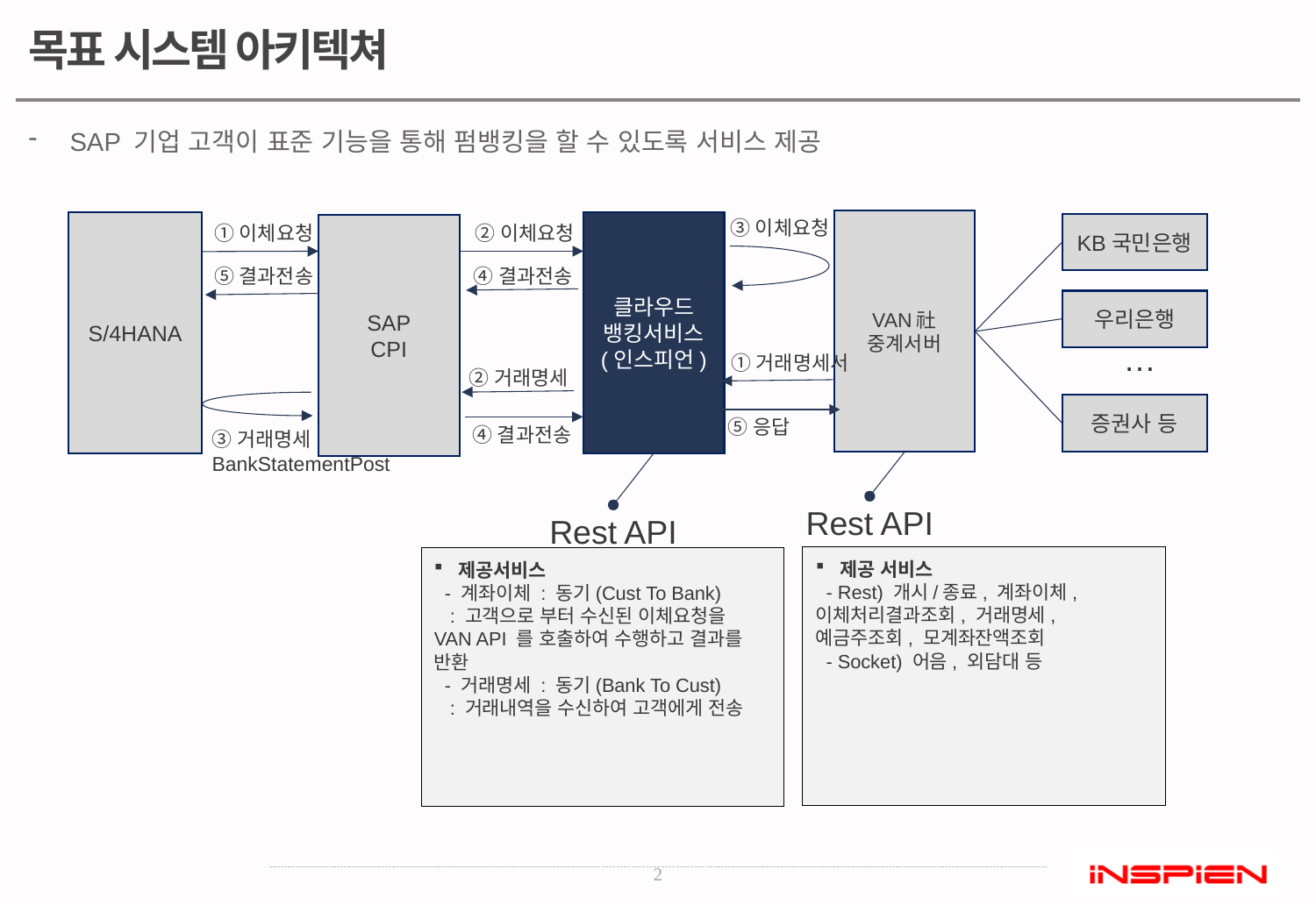

목표 시스템 아키텍쳐
SAP 기업 고객이 표준 기능을 통해 펌뱅킹을 할 수 있도록 서비스 제공
③이체요청
VAN社
중계서버
S/4HANA
클라우드
뱅킹서비스
(인스피언)
①이체요청
②이체요청
KB국민은행
SAP
CPI

⑤결과전송
④결과전송
우리은행
…
①거래명세서
②거래명세

증권사 등
⑤응답
④결과전송
③거래명세
BankStatementPost
Rest API
Rest API
제공 서비스
  - Rest) 개시/종료, 계좌이체, 이체처리결과조회, 거래명세, 예금주조회, 모계좌잔액조회
  - Socket) 어음, 외담대 등
제공서비스
  - 계좌이체 : 동기(Cust To Bank)
   : 고객으로 부터 수신된 이체요청을 VAN API 를 호출하여 수행하고 결과를 반환
  - 거래명세 : 동기(Bank To Cust)
   : 거래내역을 수신하여 고객에게 전송

2